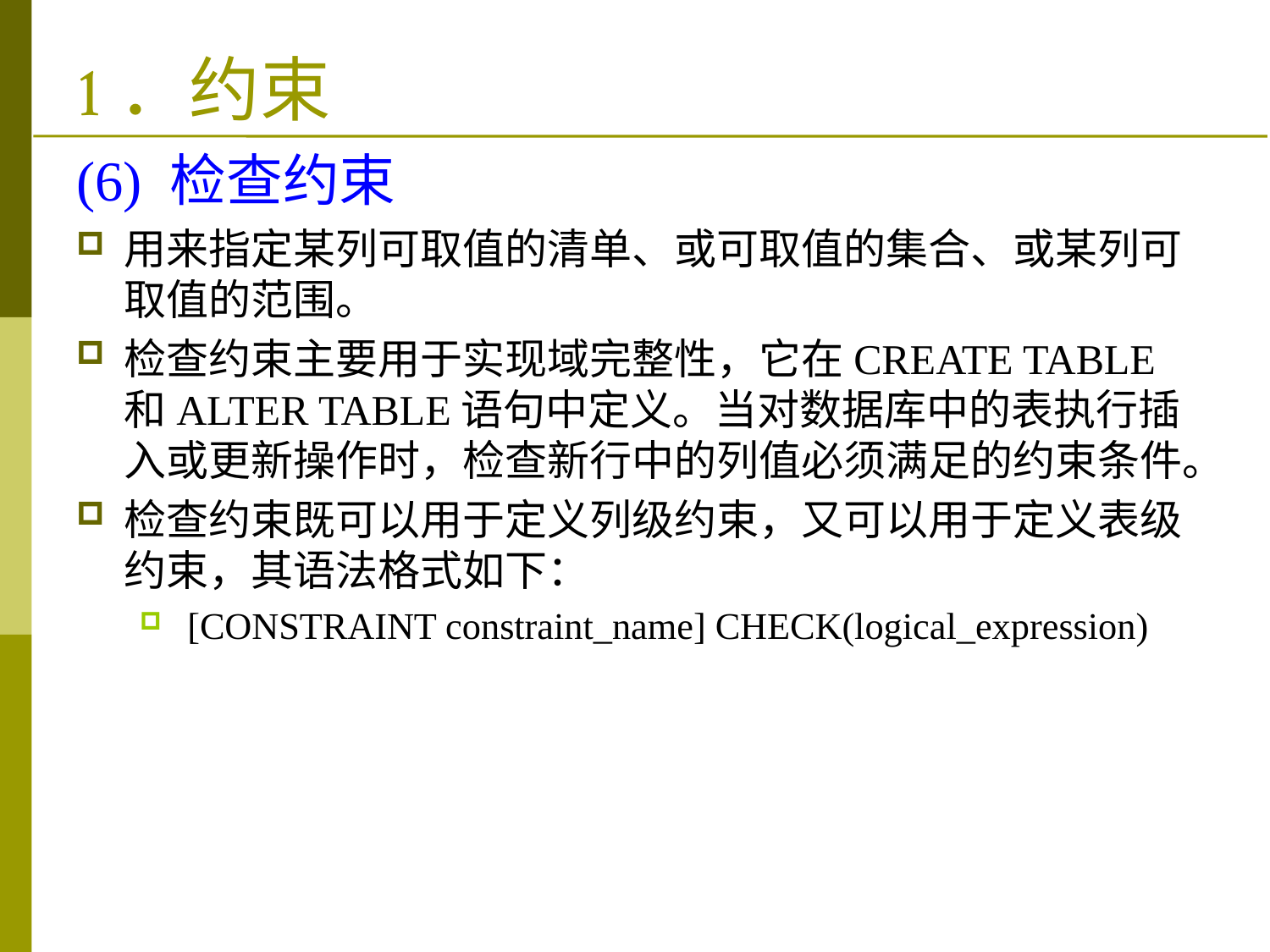

# 1．约束
(6) 检查约束
用来指定某列可取值的清单、或可取值的集合、或某列可取值的范围。
检查约束主要用于实现域完整性，它在CREATE TABLE和ALTER TABLE语句中定义。当对数据库中的表执行插入或更新操作时，检查新行中的列值必须满足的约束条件。
检查约束既可以用于定义列级约束，又可以用于定义表级约束，其语法格式如下：
[CONSTRAINT constraint_name] CHECK(logical_expression)